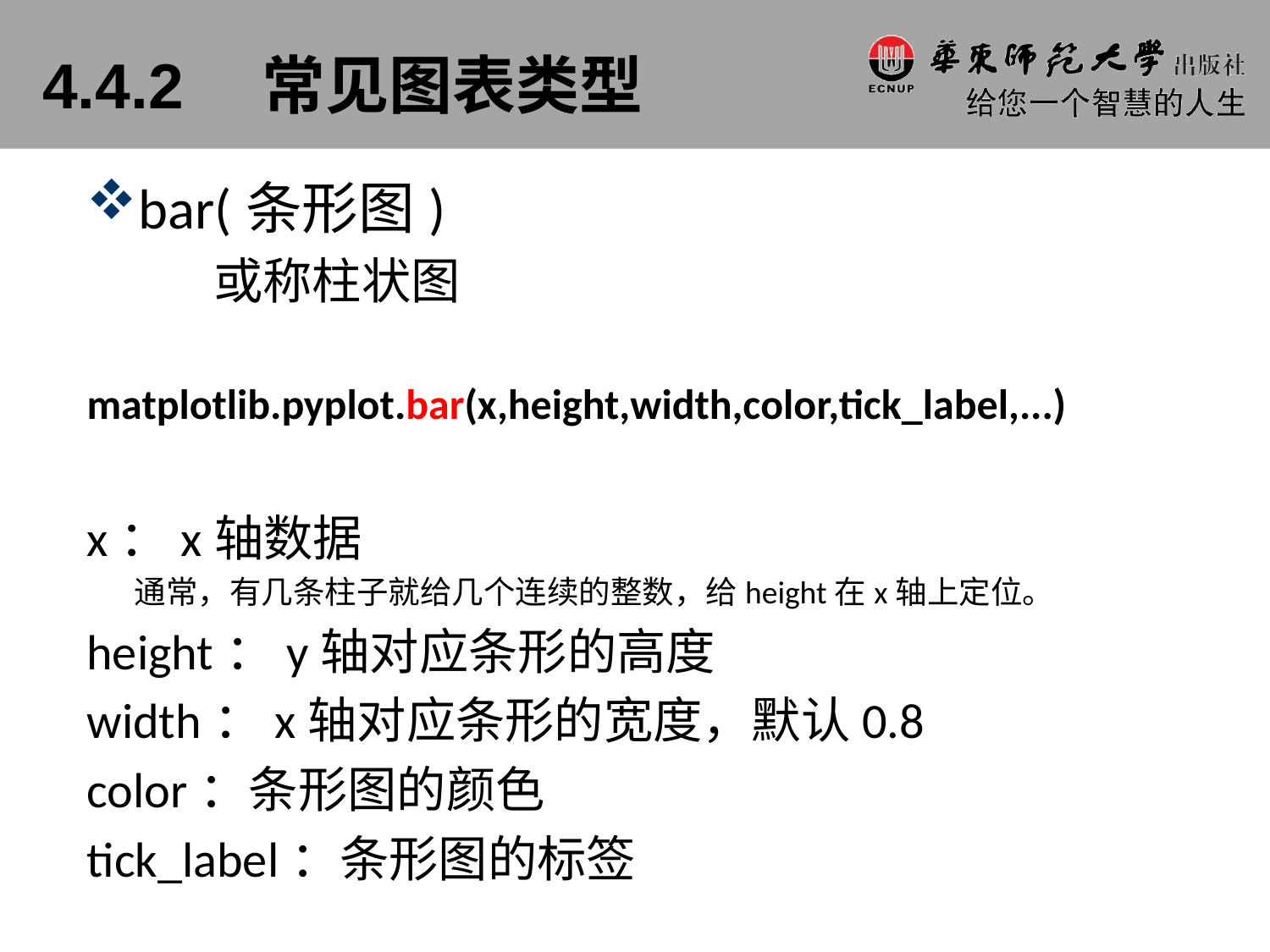

# 4.4.2　常见图表类型
bar(条形图)
	或称柱状图

matplotlib.pyplot.bar(x,height,width,color,tick_label,...)

x：x轴数据
	通常，有几条柱子就给几个连续的整数，给height在x轴上定位。
height：y轴对应条形的高度
width：x轴对应条形的宽度，默认0.8
color：条形图的颜色
tick_label：条形图的标签